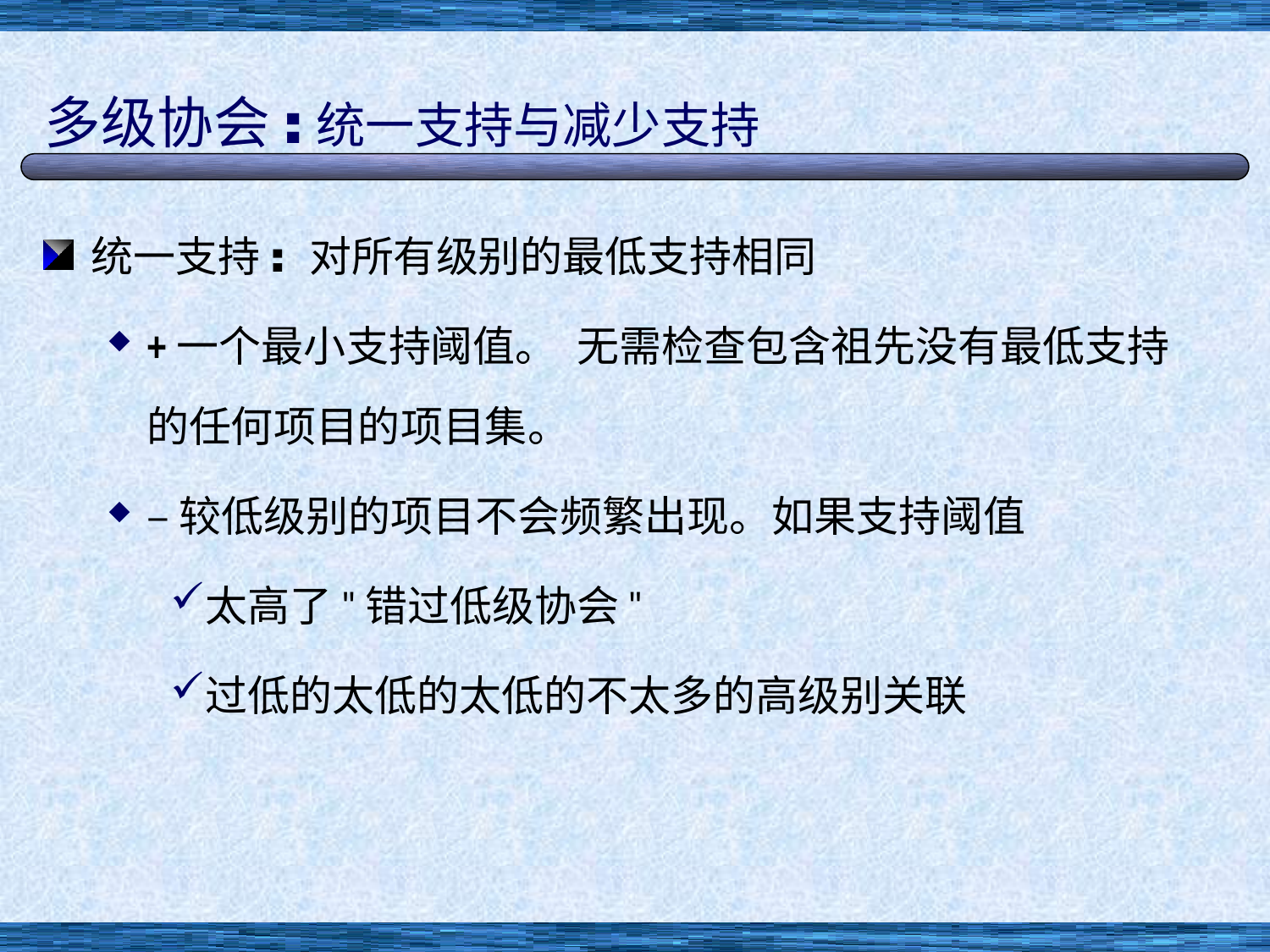

# 多级协会:统一支持与减少支持
统一支持: 对所有级别的最低支持相同
+一个最小支持阈值。  无需检查包含祖先没有最低支持的任何项目的项目集。
–较低级别的项目不会频繁出现。如果支持阈值
太高了"错过低级协会"
过低的太低的太低的不太多的高级别关联